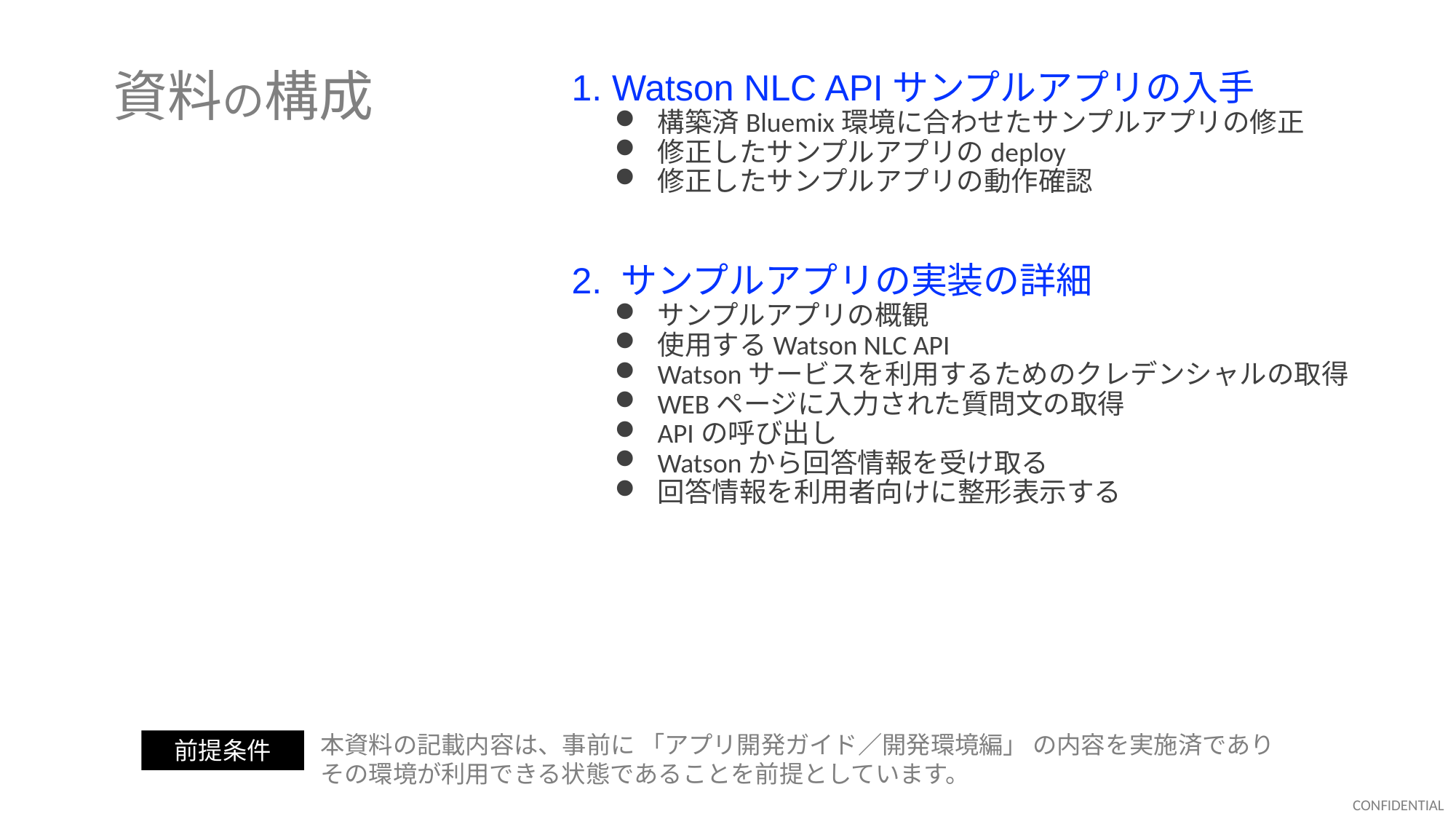

資料の構成
1. Watson NLC APIサンプルアプリの入手
構築済Bluemix環境に合わせたサンプルアプリの修正
修正したサンプルアプリのdeploy
修正したサンプルアプリの動作確認

2. サンプルアプリの実装の詳細
サンプルアプリの概観
使用するWatson NLC API
Watsonサービスを利用するためのクレデンシャルの取得
WEBページに入力された質問文の取得
APIの呼び出し
Watsonから回答情報を受け取る
回答情報を利用者向けに整形表示する
本資料の記載内容は、事前に 「アプリ開発ガイド／開発環境編」 の内容を実施済であり
その環境が利用できる状態であることを前提としています。
前提条件
CONFIDENTIAL